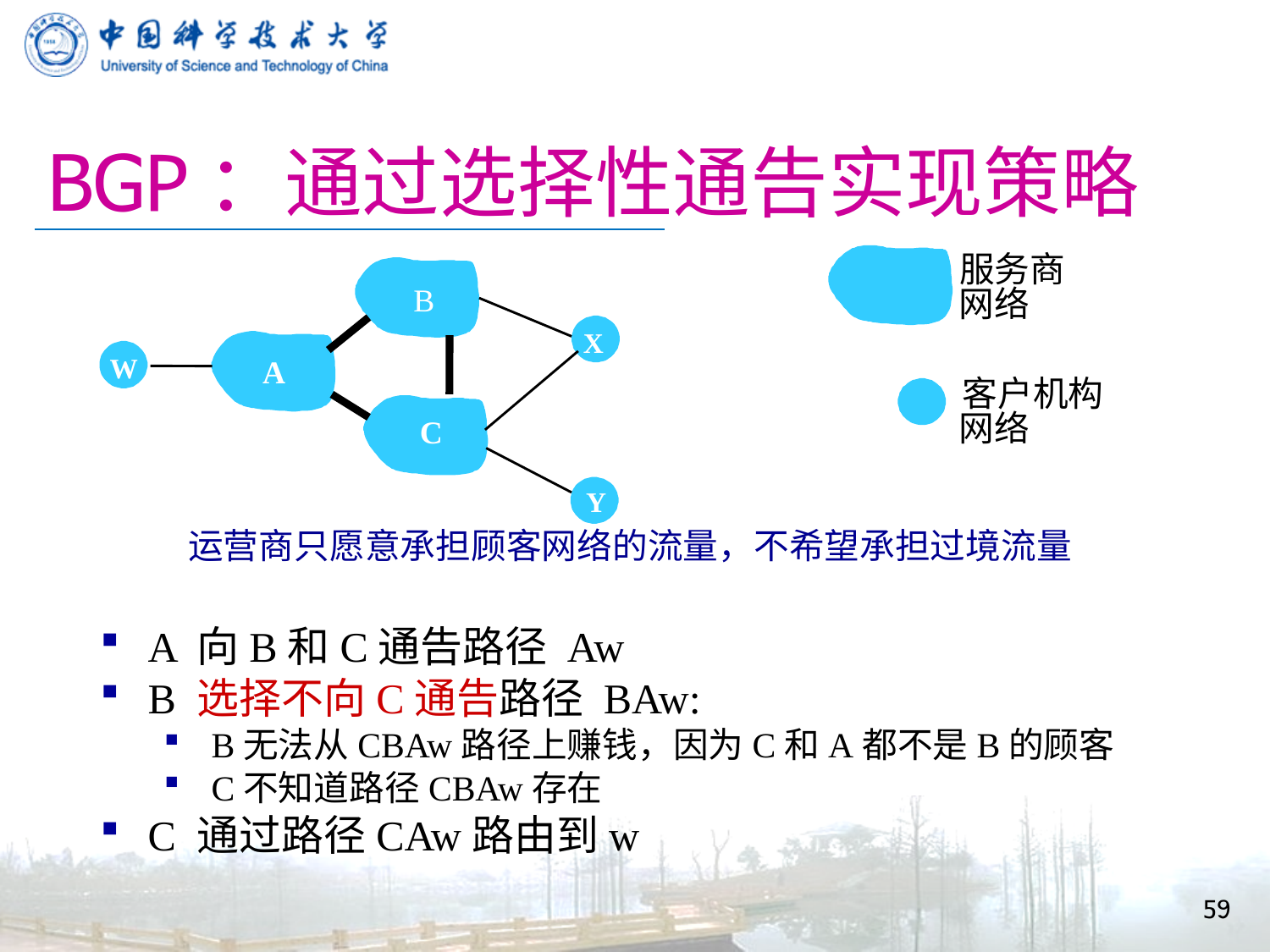

# BGP：通过选择性通告实现策略

服务商

B
网络

X

W

A

客户机构

网络

C

Y

运营商只愿意承担顾客网络的流量，不希望承担过境流量
A 向B和C通告路径 Aw
B 选择不向C通告路径 BAw:
B无法从CBAw路径上赚钱，因为C和A都不是B的顾客
C不知道路径CBAw存在
C 通过路径CAw路由到w
59